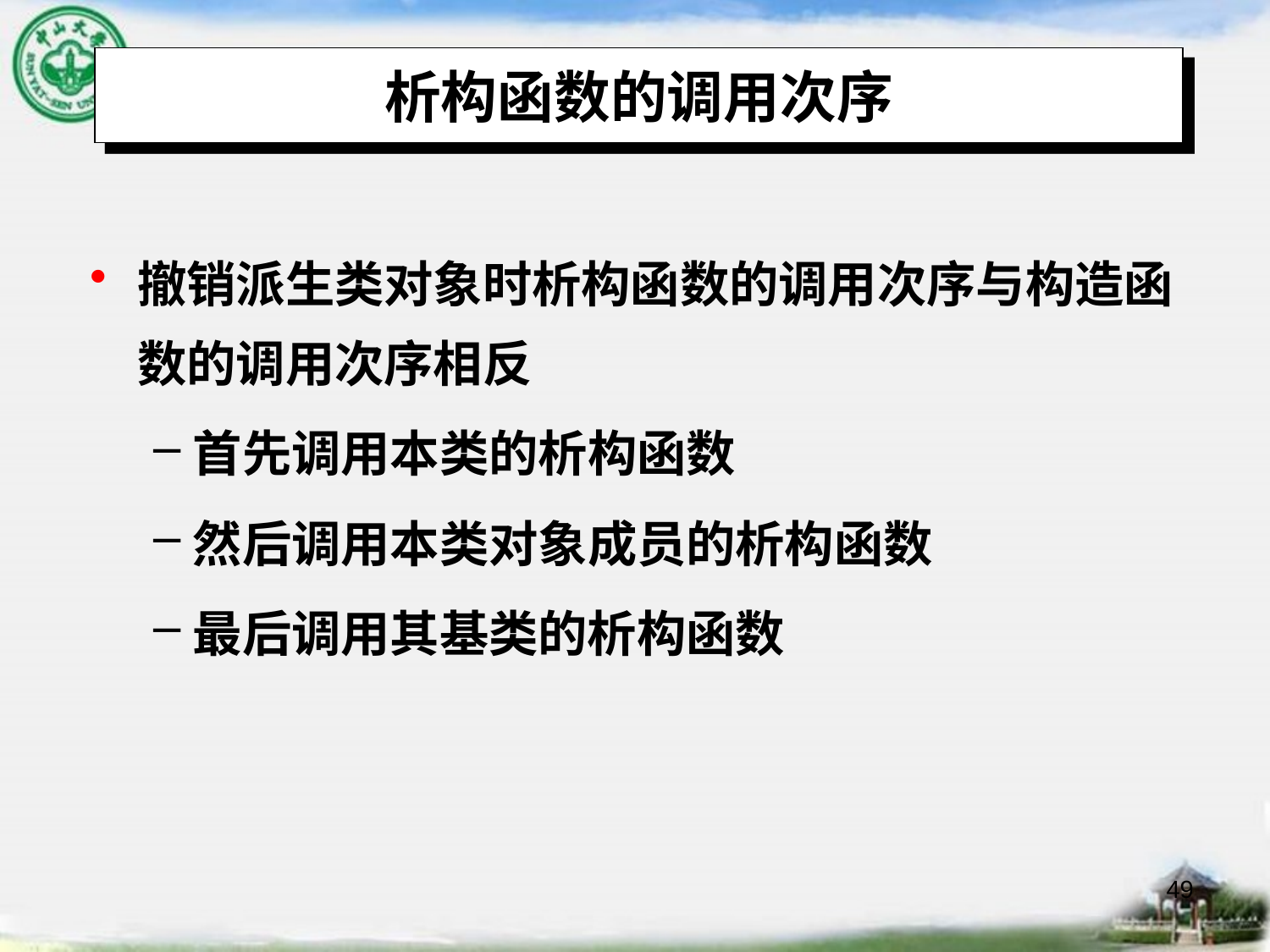

# 析构函数的调用次序
撤销派生类对象时析构函数的调用次序与构造函数的调用次序相反
首先调用本类的析构函数
然后调用本类对象成员的析构函数
最后调用其基类的析构函数
49